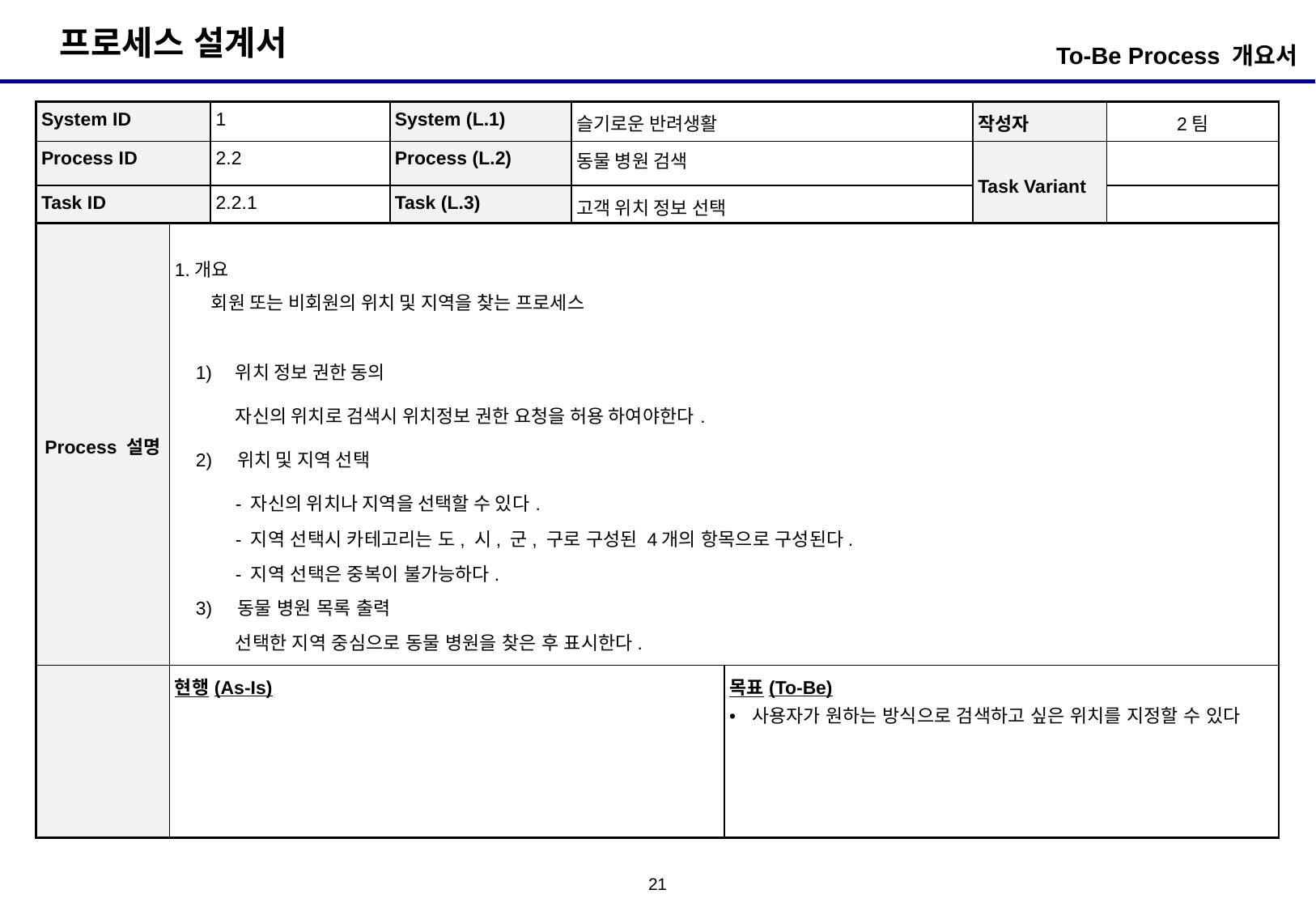

To-Be Process 개요서
| System ID | 1 | System (L.1) | 슬기로운 반려생활 | 작성자 | 2팀 |
| --- | --- | --- | --- | --- | --- |
| Process ID | 2.2 | Process (L.2) | 동물 병원 검색 | Task Variant |  |
| Task ID | 2.2.1 | Task (L.3) | 고객 위치 정보 선택 |  |  |
| Process 설명 | 1.개요 회원 또는 비회원의 위치 및 지역을 찾는 프로세스 위치 정보 권한 동의 자신의 위치로 검색시 위치정보 권한 요청을 허용 하여야한다. 2) 위치 및 지역 선택 - 자신의 위치나 지역을 선택할 수 있다. - 지역 선택시 카테고리는 도, 시, 군, 구로 구성된 4개의 항목으로 구성된다. - 지역 선택은 중복이 불가능하다. 3) 동물 병원 목록 출력 선택한 지역 중심으로 동물 병원을 찾은 후 표시한다. |  |
| --- | --- | --- |
|  | 현행(As-Is) | 목표(To-Be) 사용자가 원하는 방식으로 검색하고 싶은 위치를 지정할 수 있다 |